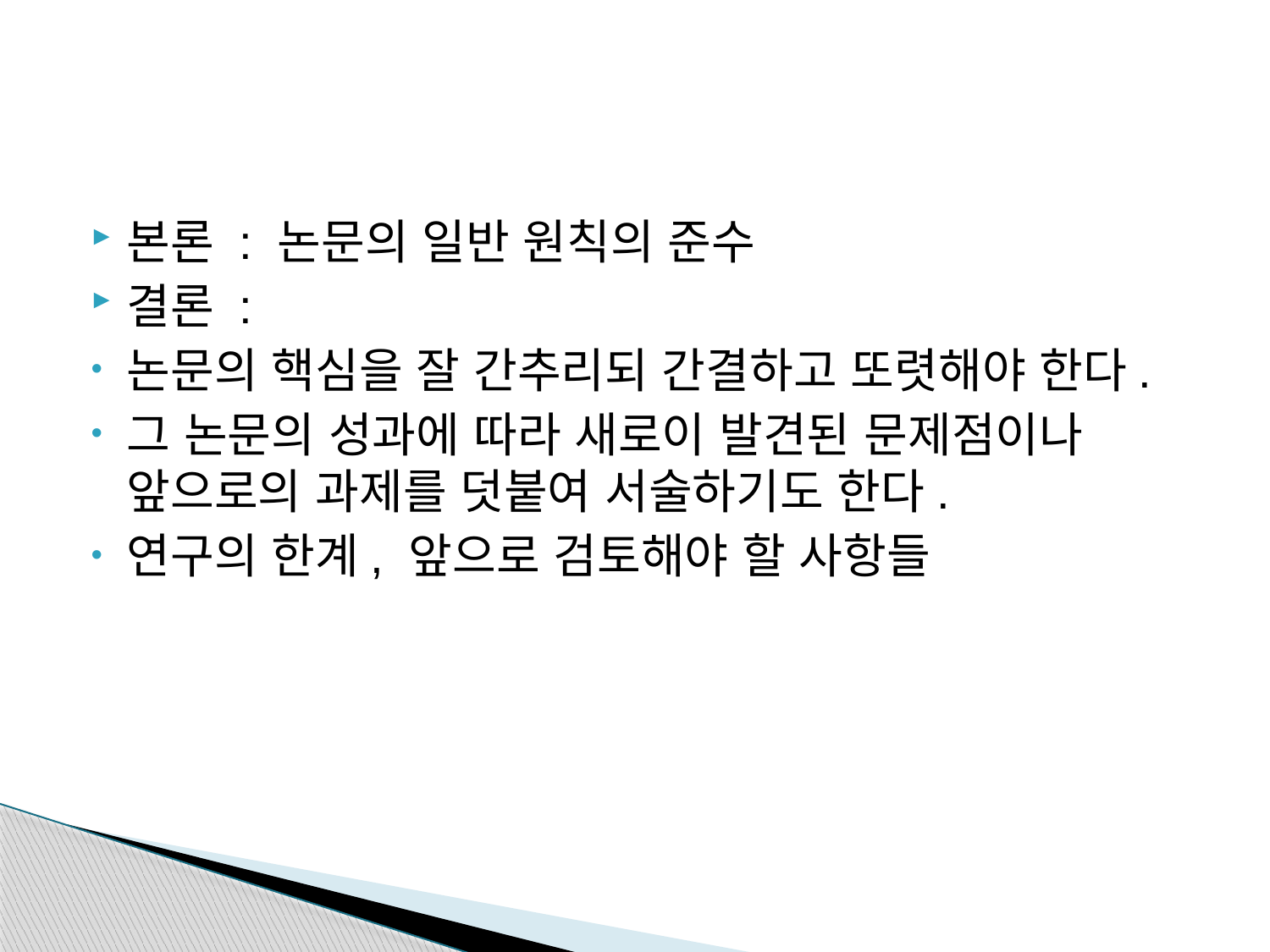

#
본론 : 논문의 일반 원칙의 준수
결론 :
논문의 핵심을 잘 간추리되 간결하고 또렷해야 한다.
그 논문의 성과에 따라 새로이 발견된 문제점이나 앞으로의 과제를 덧붙여 서술하기도 한다.
연구의 한계, 앞으로 검토해야 할 사항들